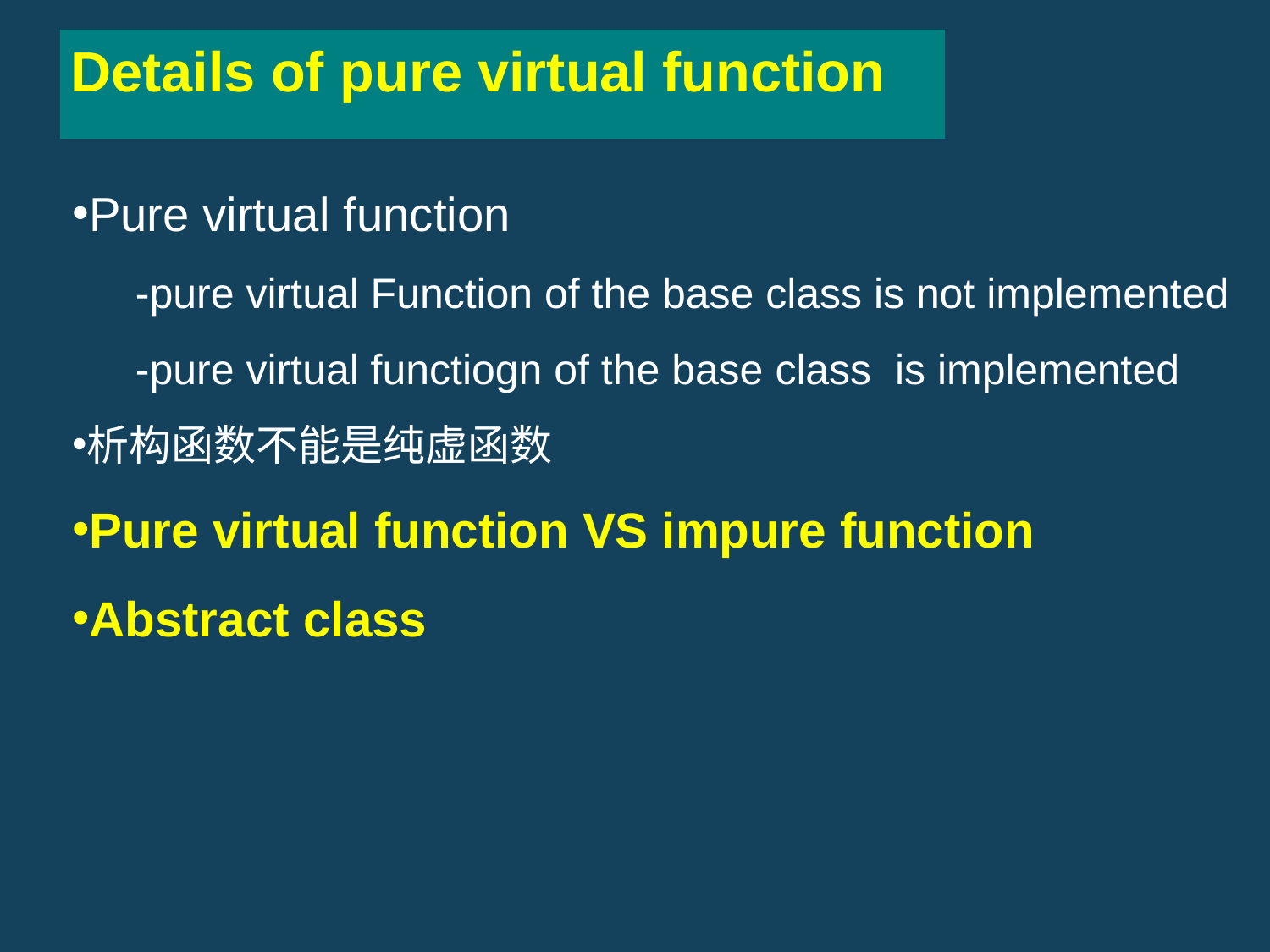

Details of pure virtual function
Pure virtual function
-pure virtual Function of the base class is not implemented
-pure virtual functiogn of the base class  is implemented
析构函数不能是纯虚函数
Pure virtual function VS impure function
Abstract class